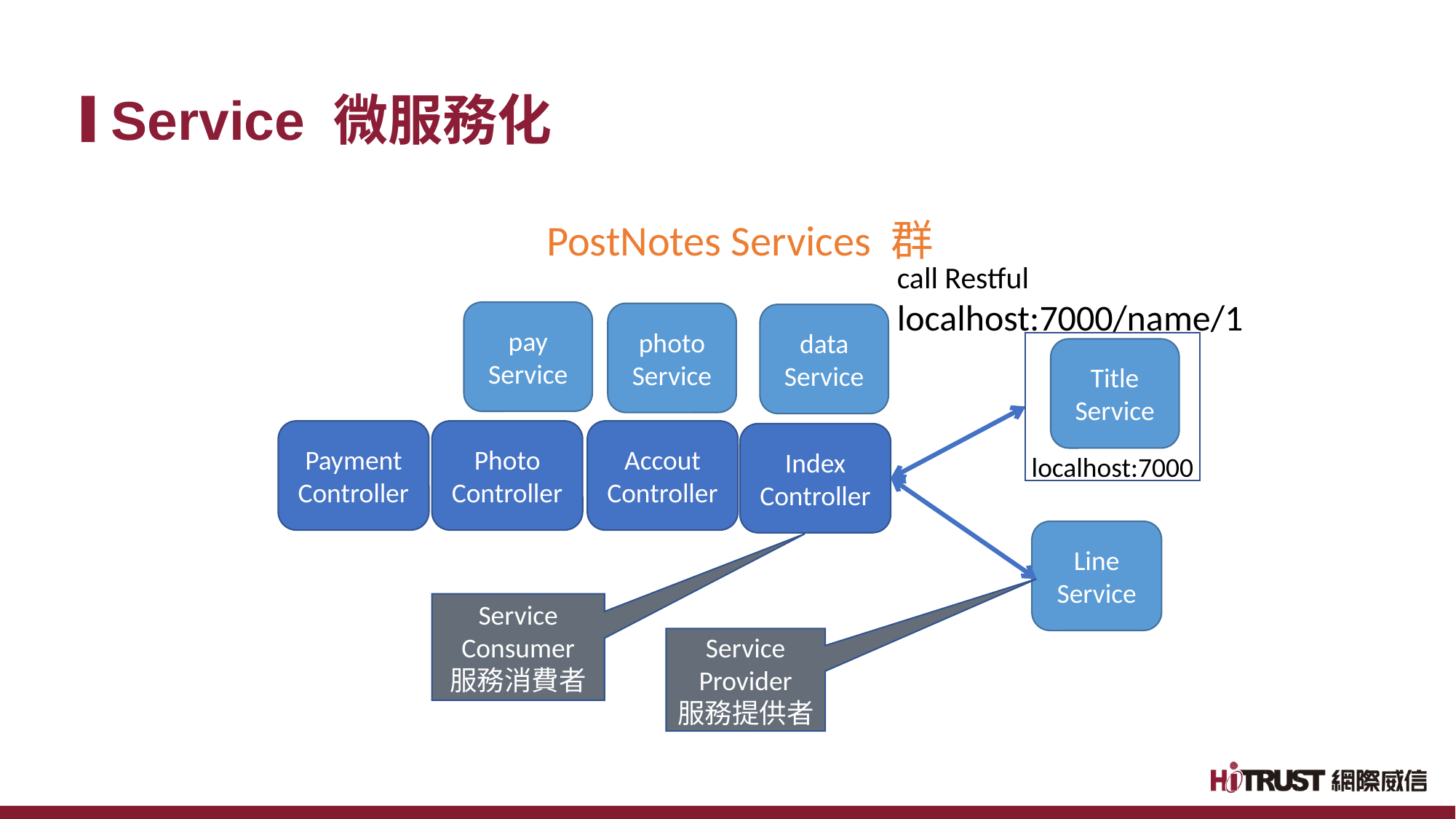

# Service 微服務化

PostNotes Services 群
call Restful
localhost:7000/name/1
pay Service
photo Service
data
Service

Title Service
Payment Controller
Photo Controller
Accout Controller
Index Controller
localhost:7000
Line Service
Service
Consumer
服務消費者
Service
Provider
服務提供者